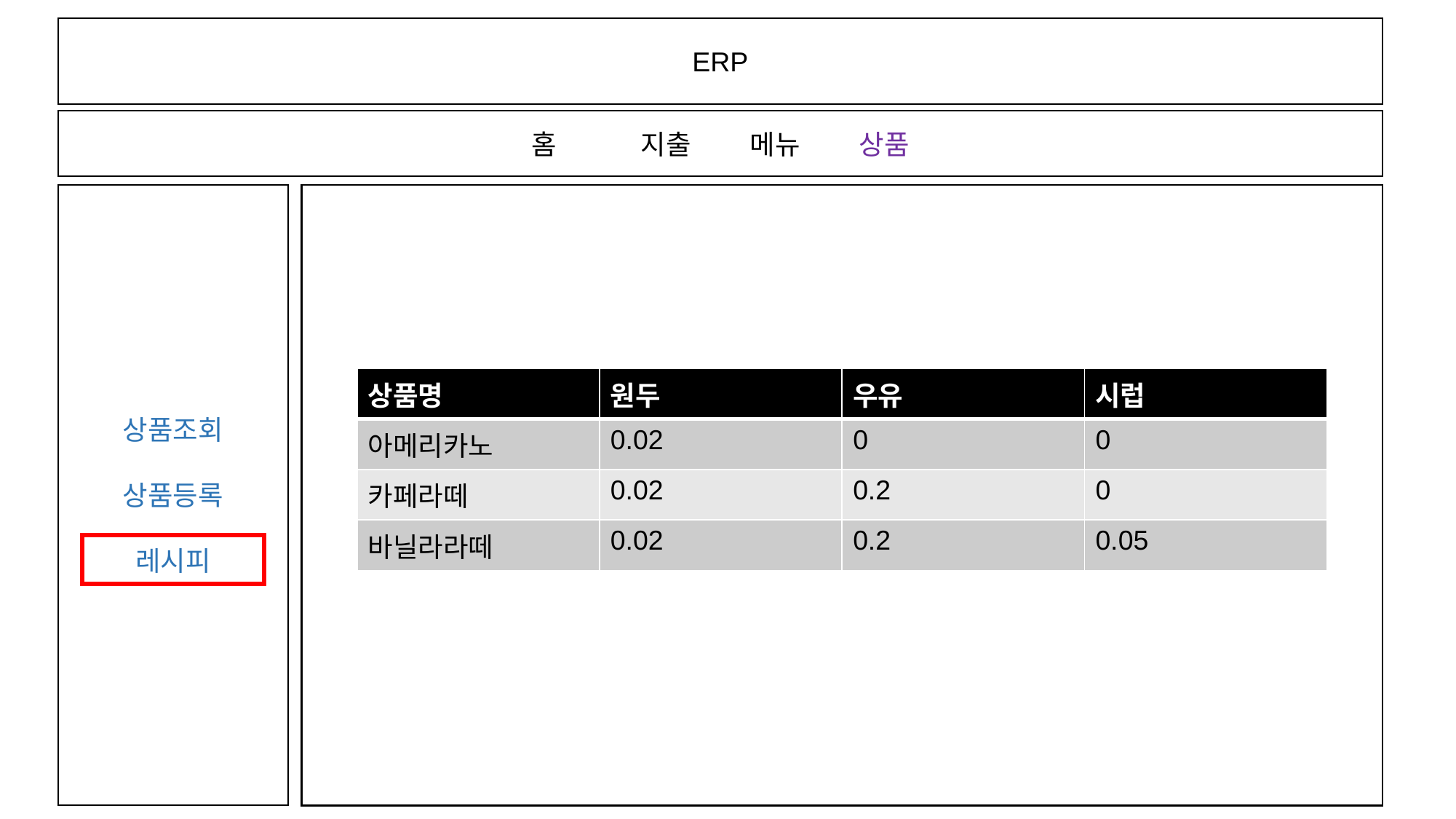

ERP
홈 	지출 	메뉴 	상품
상품조회

상품등록

레시피

| 상품명 | 원두 | 우유 | 시럽 |
| --- | --- | --- | --- |
| 아메리카노 | 0.02 | 0 | 0 |
| 카페라떼 | 0.02 | 0.2 | 0 |
| 바닐라라떼 | 0.02 | 0.2 | 0.05 |